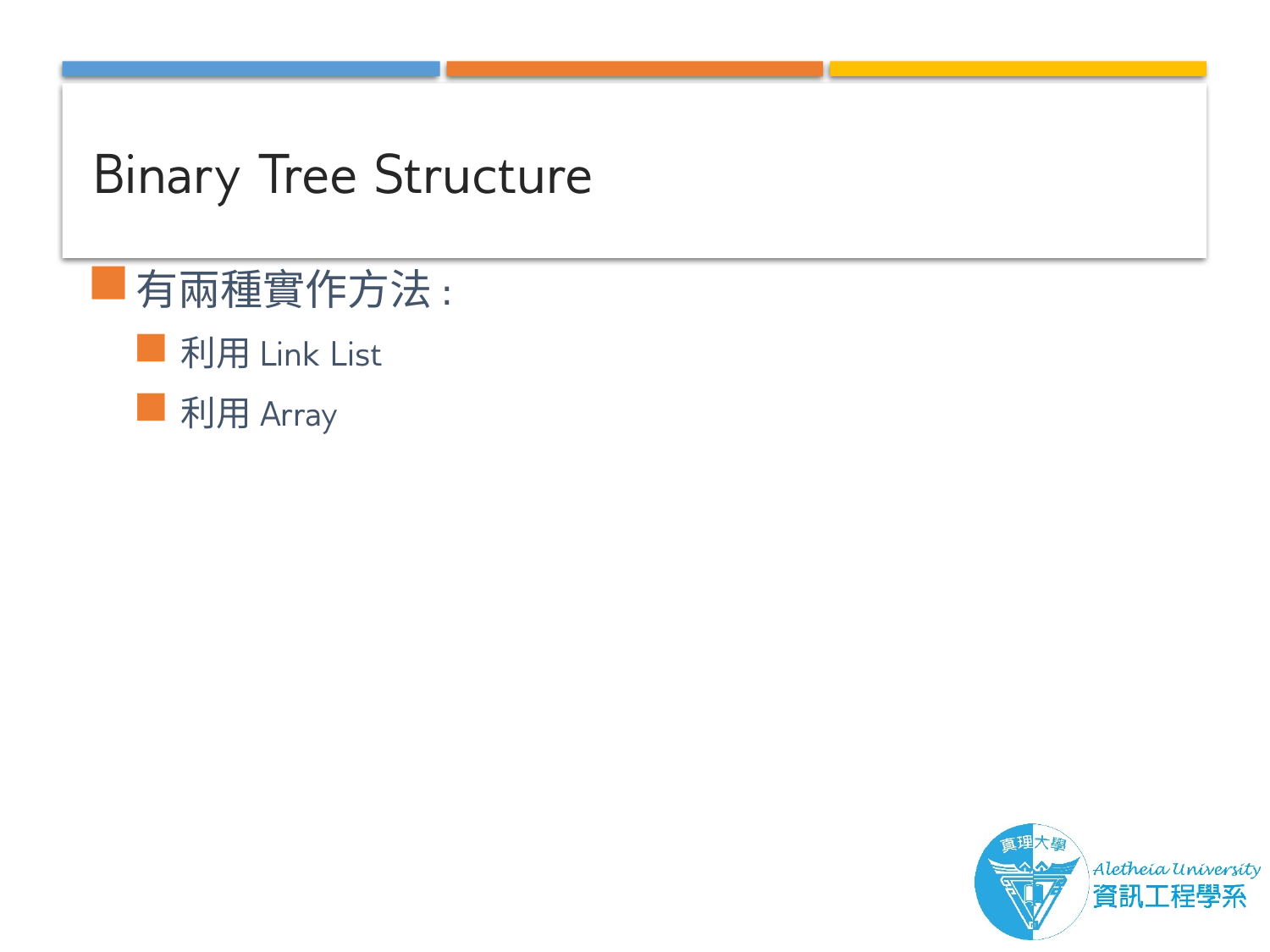

# Binary Tree Structure
有兩種實作方法:
利用Link List
利用Array